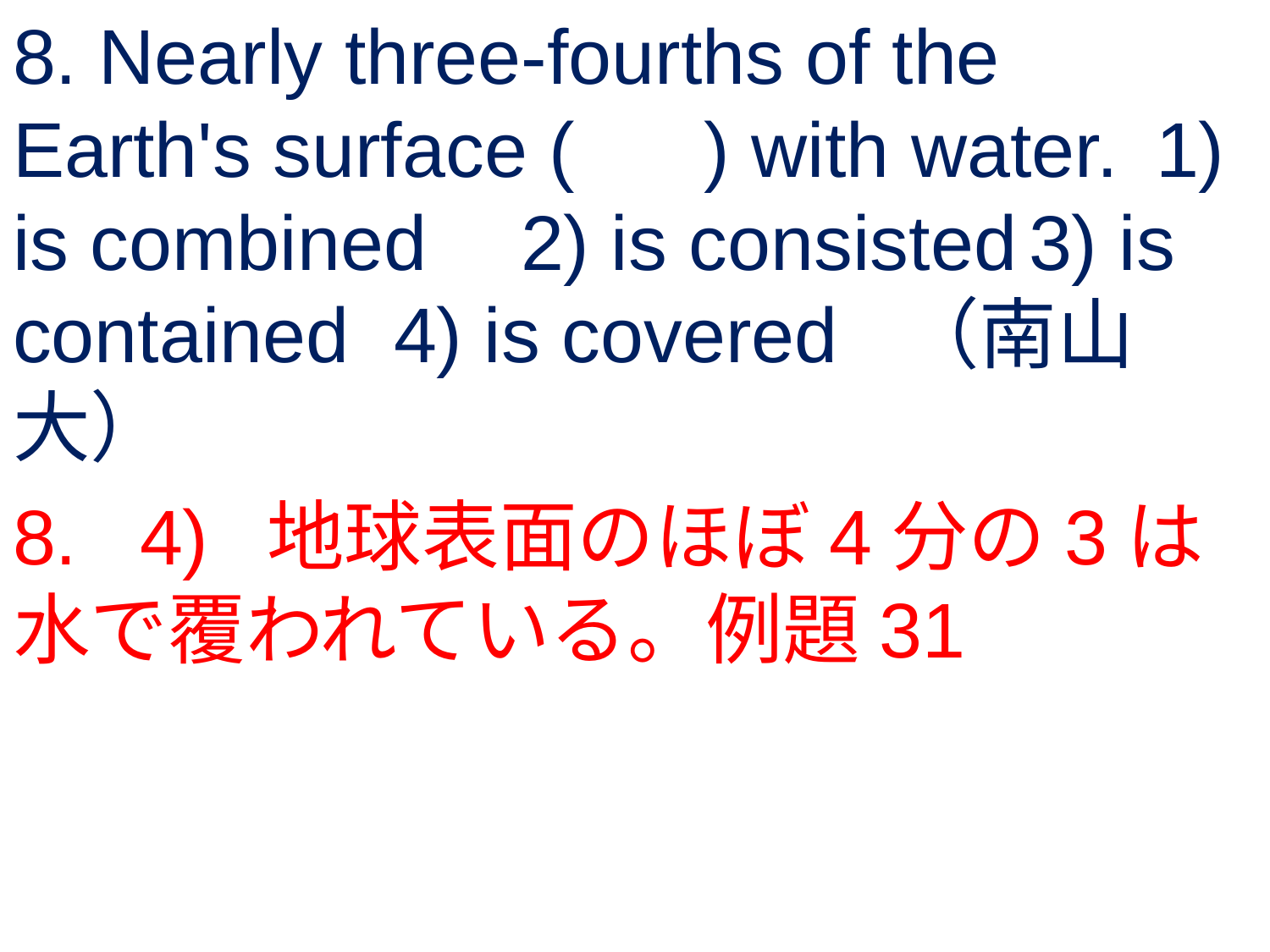

# 8. Nearly three-fourths of the Earth's surface (      ) with water.	1) is combined	2) is consisted	3) is contained	4) is covered	（南山大）
8.	4) 	地球表面のほぼ4分の3は水で覆われている。例題31